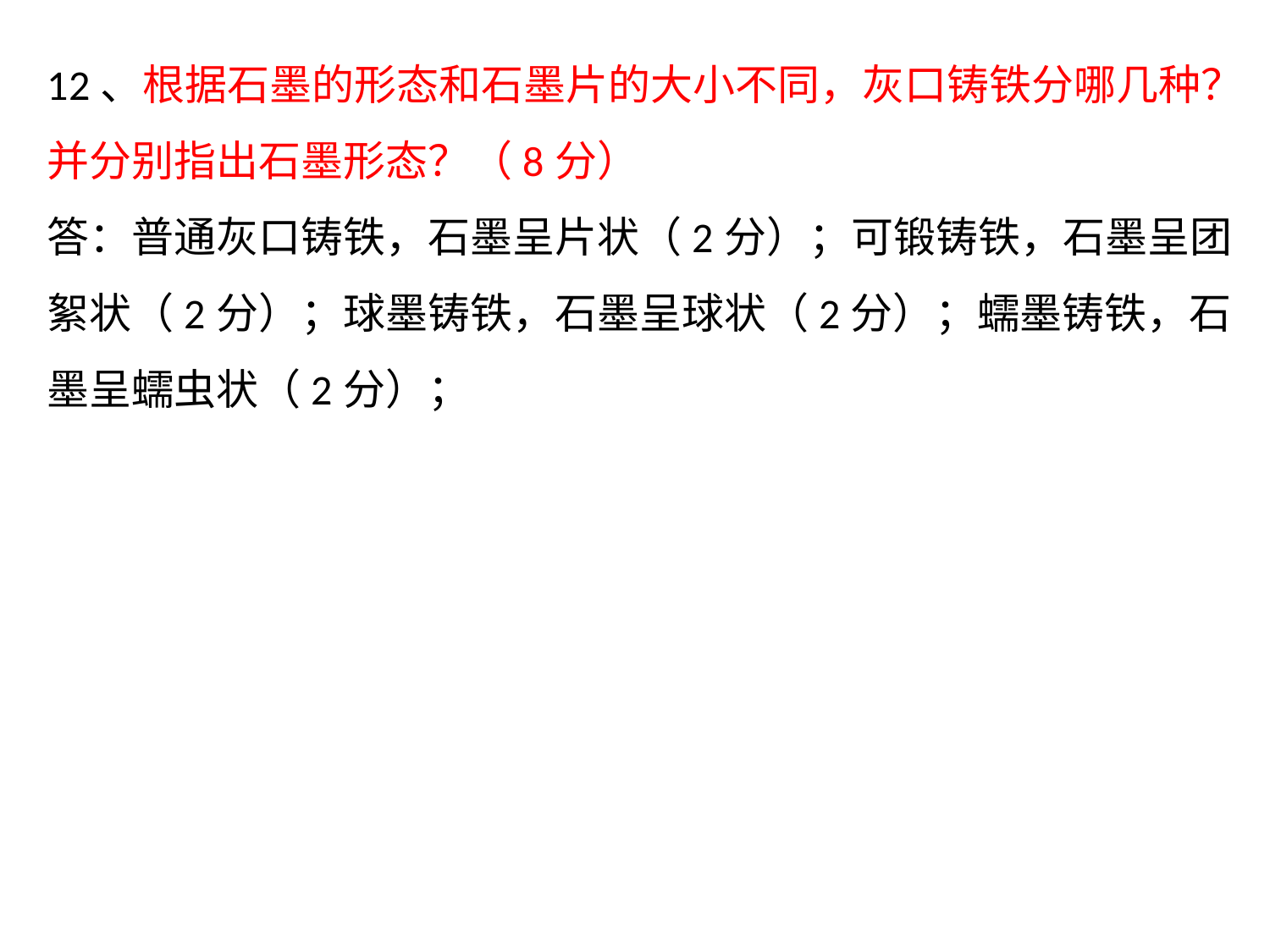

12、根据石墨的形态和石墨片的大小不同，灰口铸铁分哪几种？并分别指出石墨形态？（8分）
答：普通灰口铸铁，石墨呈片状（2分）；可锻铸铁，石墨呈团絮状（2分）；球墨铸铁，石墨呈球状（2分）；蠕墨铸铁，石墨呈蠕虫状（2分）；